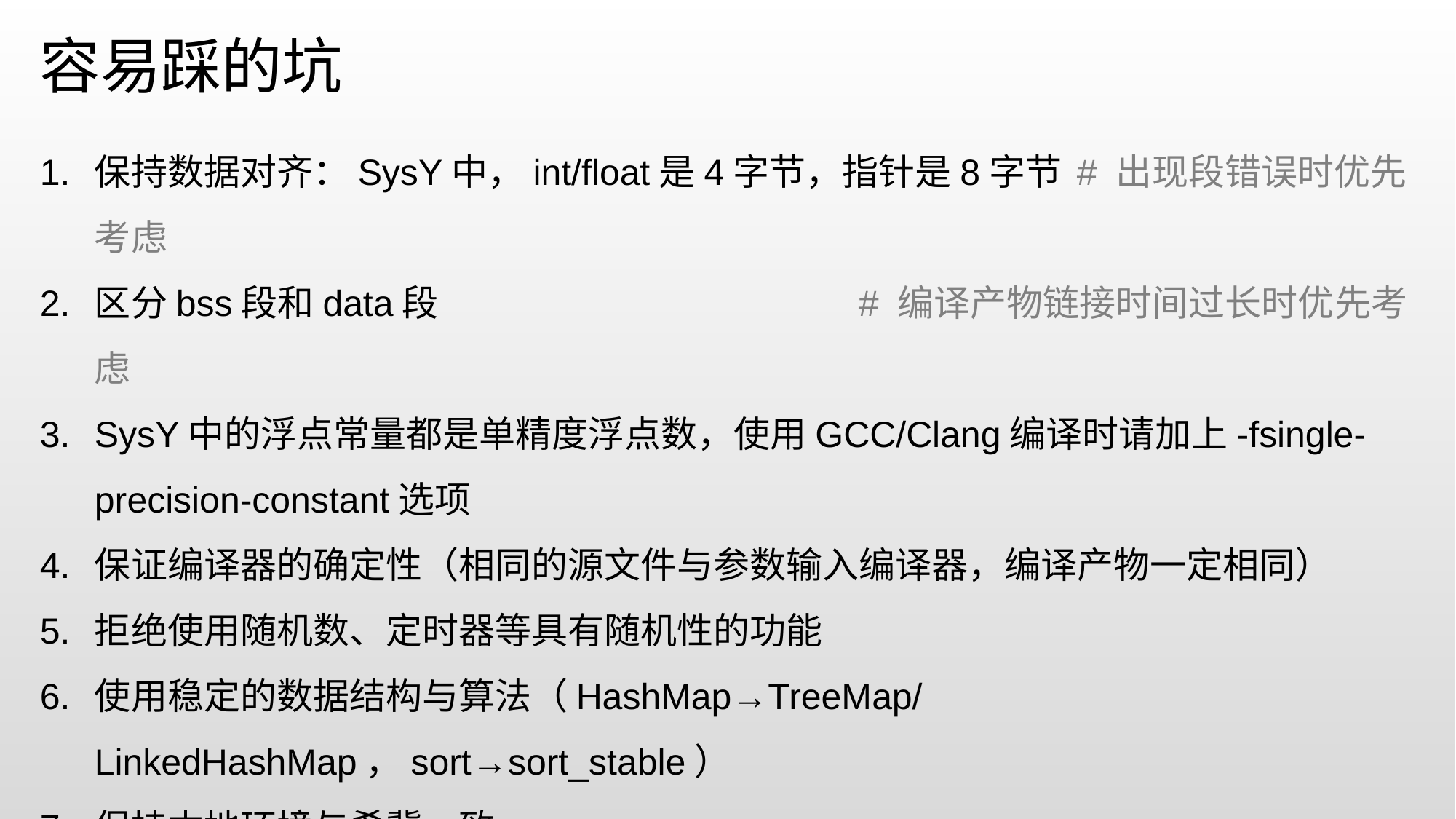

容易踩的坑
保持数据对齐：SysY中，int/float是4字节，指针是8字节	# 出现段错误时优先考虑
区分bss段和data段				# 编译产物链接时间过长时优先考虑
SysY中的浮点常量都是单精度浮点数，使用GCC/Clang编译时请加上-fsingle-precision-constant选项
保证编译器的确定性（相同的源文件与参数输入编译器，编译产物一定相同）
拒绝使用随机数、定时器等具有随机性的功能
使用稳定的数据结构与算法（HashMap→TreeMap/LinkedHashMap，sort→sort_stable）
保持本地环境与希冀一致